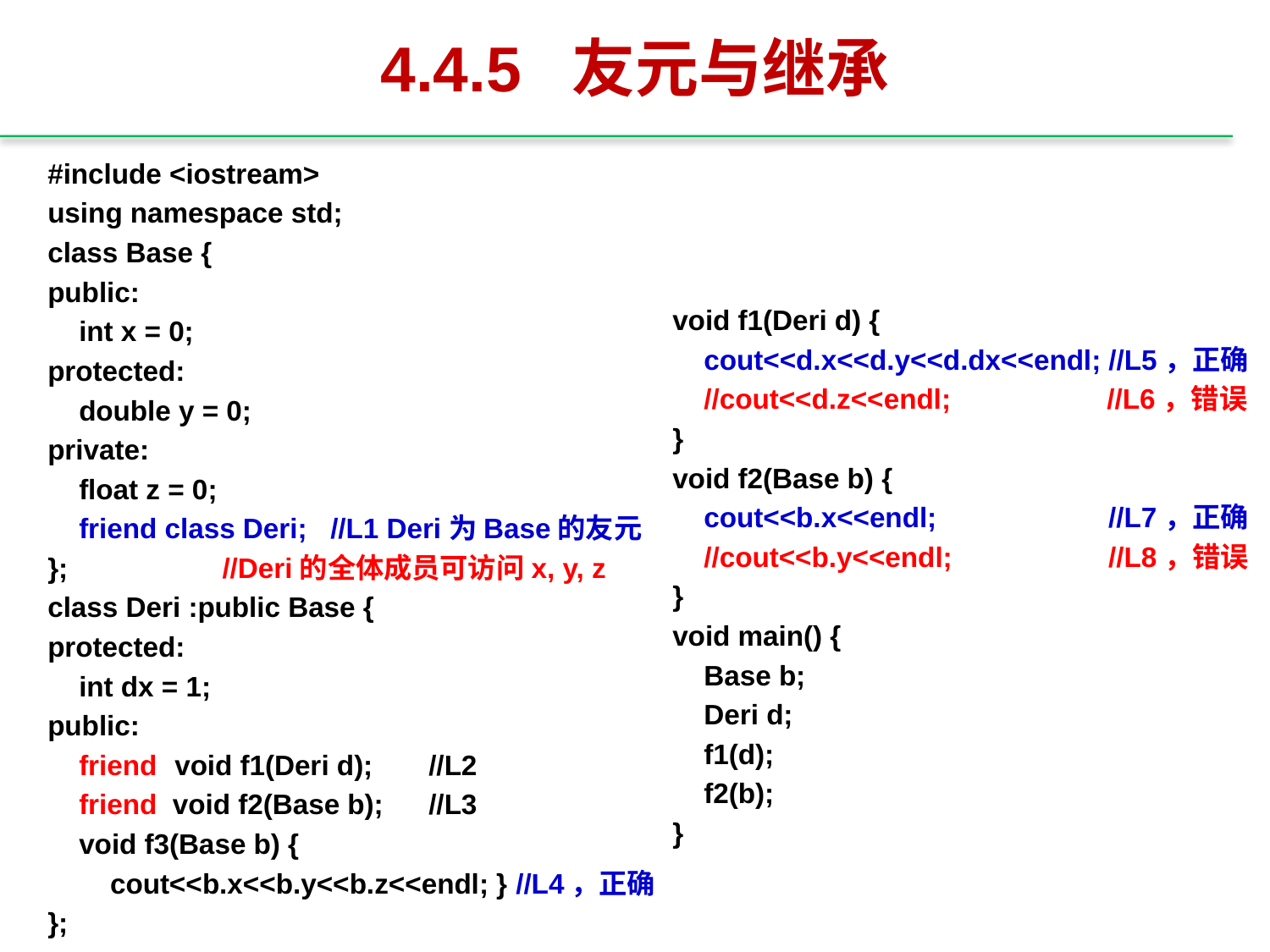

# 4.4.5  友元与继承
#include <iostream>
using namespace std;
class Base {
public:
    int x = 0;
protected:
    double y = 0;
private:
    float z = 0;
    friend class Deri;   //L1 Deri为Base的友元
};　　　　　//Deri的全体成员可访问x, y, z
class Deri :public Base {
protected:
    int dx = 1;
public:
    friend	void f1(Deri d); 	//L2
    friend  void f2(Base b);    	//L3
    void f3(Base b) {
        cout<<b.x<<b.y<<b.z<<endl; } //L4，正确
};
void f1(Deri d) {
    cout<<d.x<<d.y<<d.dx<<endl; //L5，正确
    //cout<<d.z<<endl;                    //L6，错误
}
void f2(Base b) {
    cout<<b.x<<endl;                      //L7，正确
    //cout<<b.y<<endl;                    //L8，错误
}
void main() {
    Base b;
    Deri d;
    f1(d);
    f2(b);
}